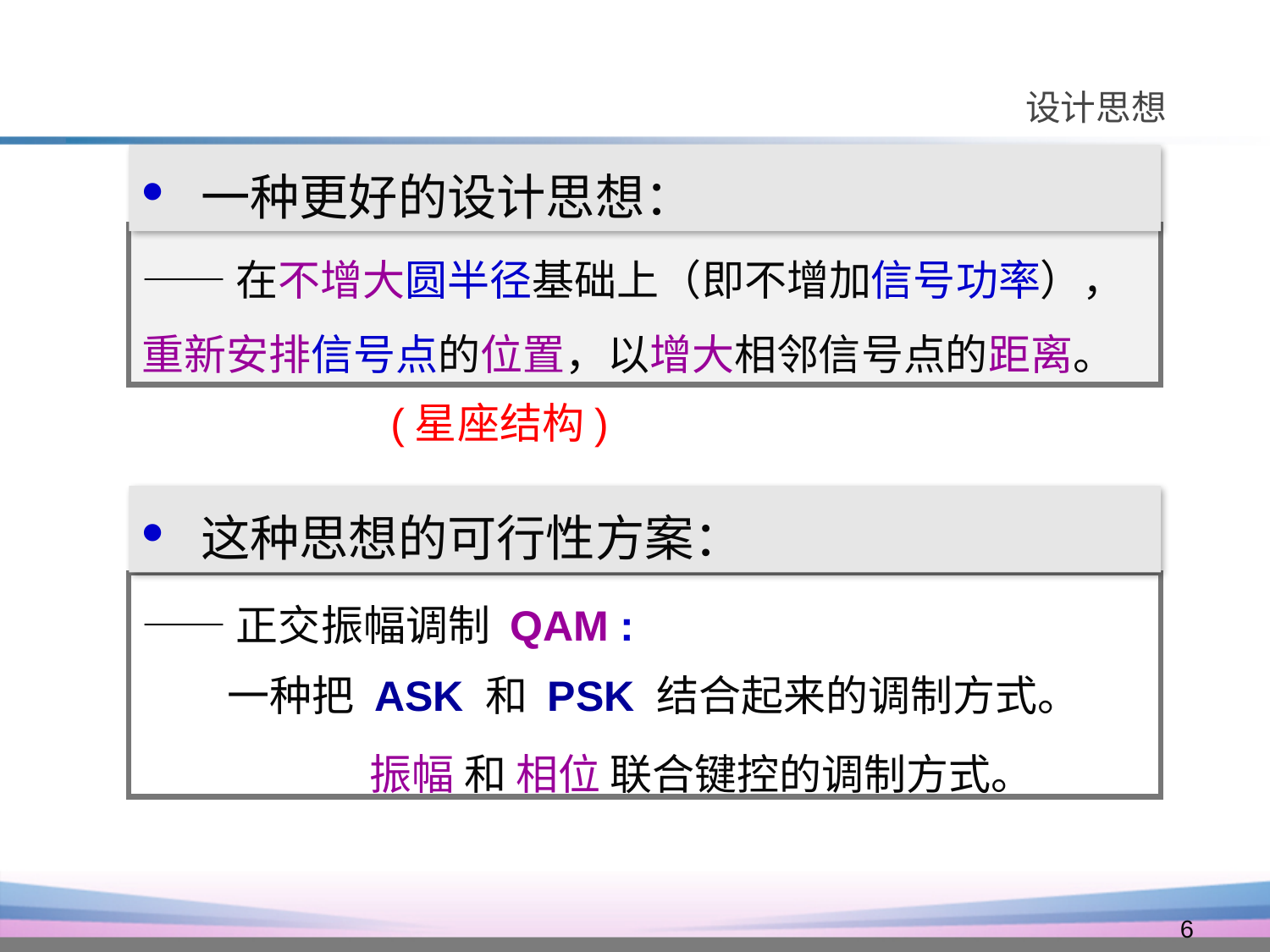

设计思想
  一种更好的设计思想：
——在不增大圆半径基础上（即不增加信号功率），  重新安排信号点的位置，以增大相邻信号点的距离。
(星座结构)
  这种思想的可行性方案：
——正交振幅调制 QAM :
        一种把 ASK 和 PSK 结合起来的调制方式。

振幅 和 相位 联合键控的调制方式。
6